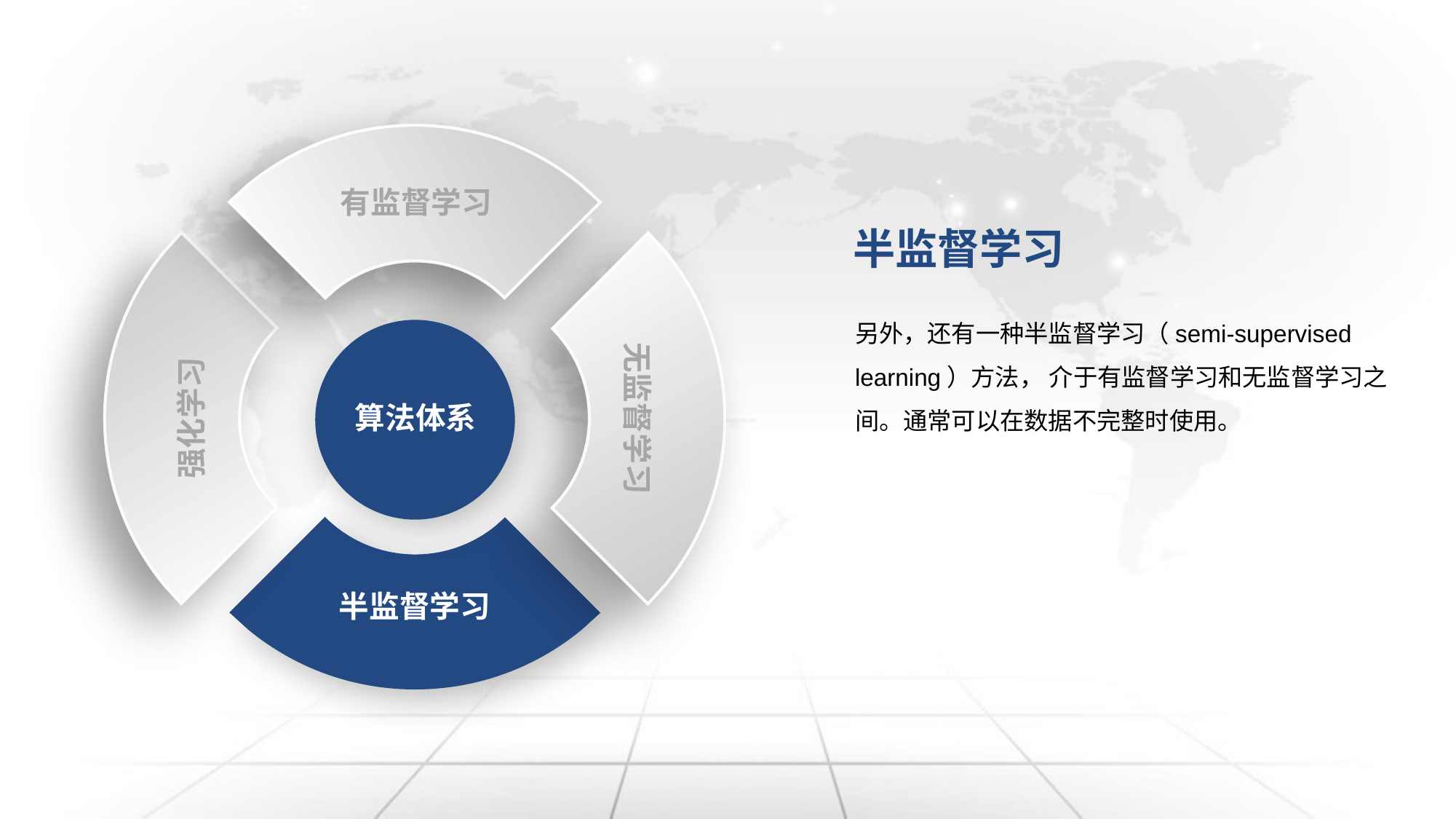

有监督学习
半监督学习
另外，还有一种半监督学习（semi-supervised learning）方法， 介于有监督学习和无监督学习之间。通常可以在数据不完整时使用。

强化学习
无监督学习
算法体系

半监督学习